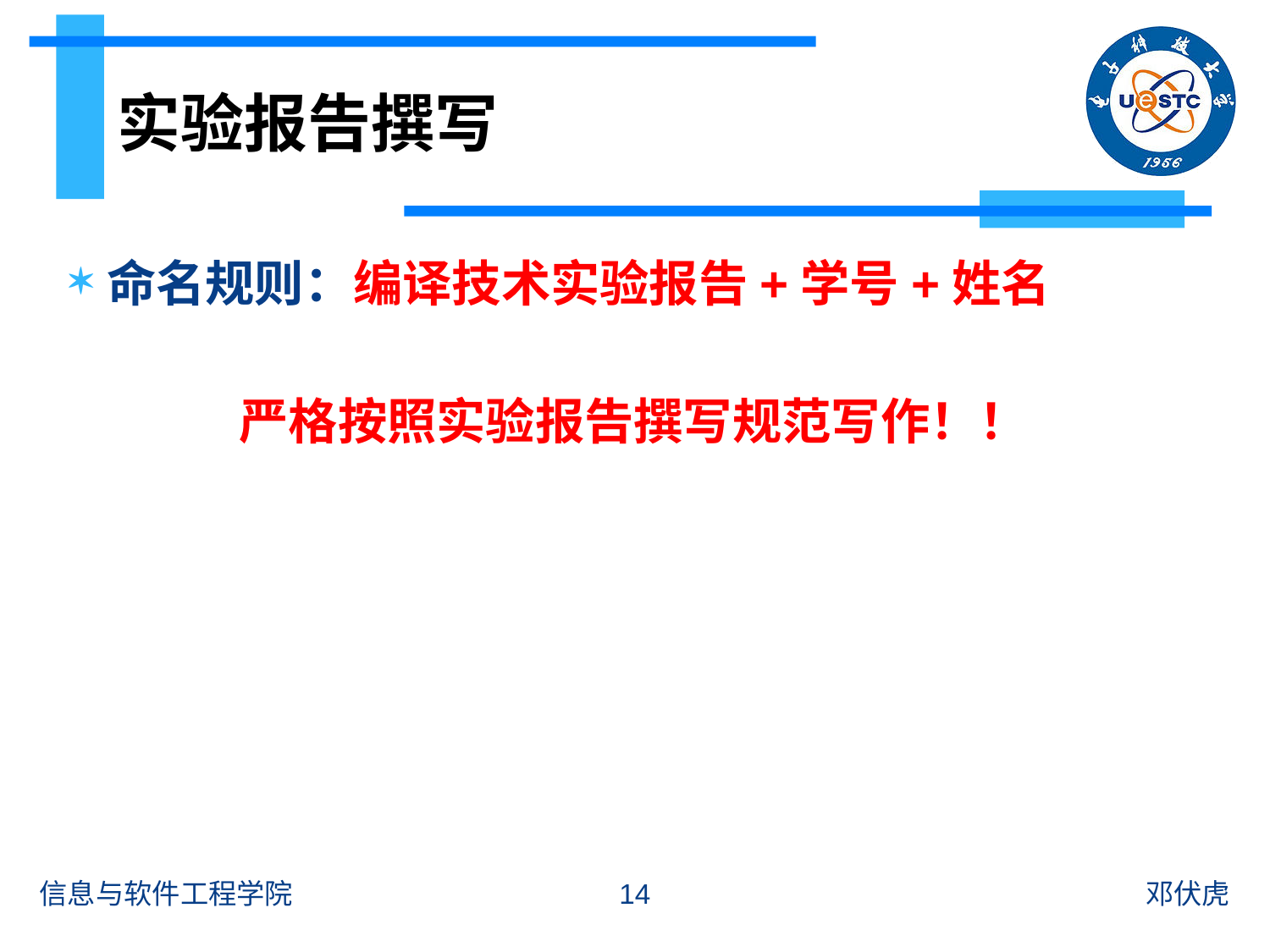

# 实验报告撰写
命名规则：编译技术实验报告+学号+姓名

严格按照实验报告撰写规范写作！！
14
信息与软件工程学院
邓伏虎